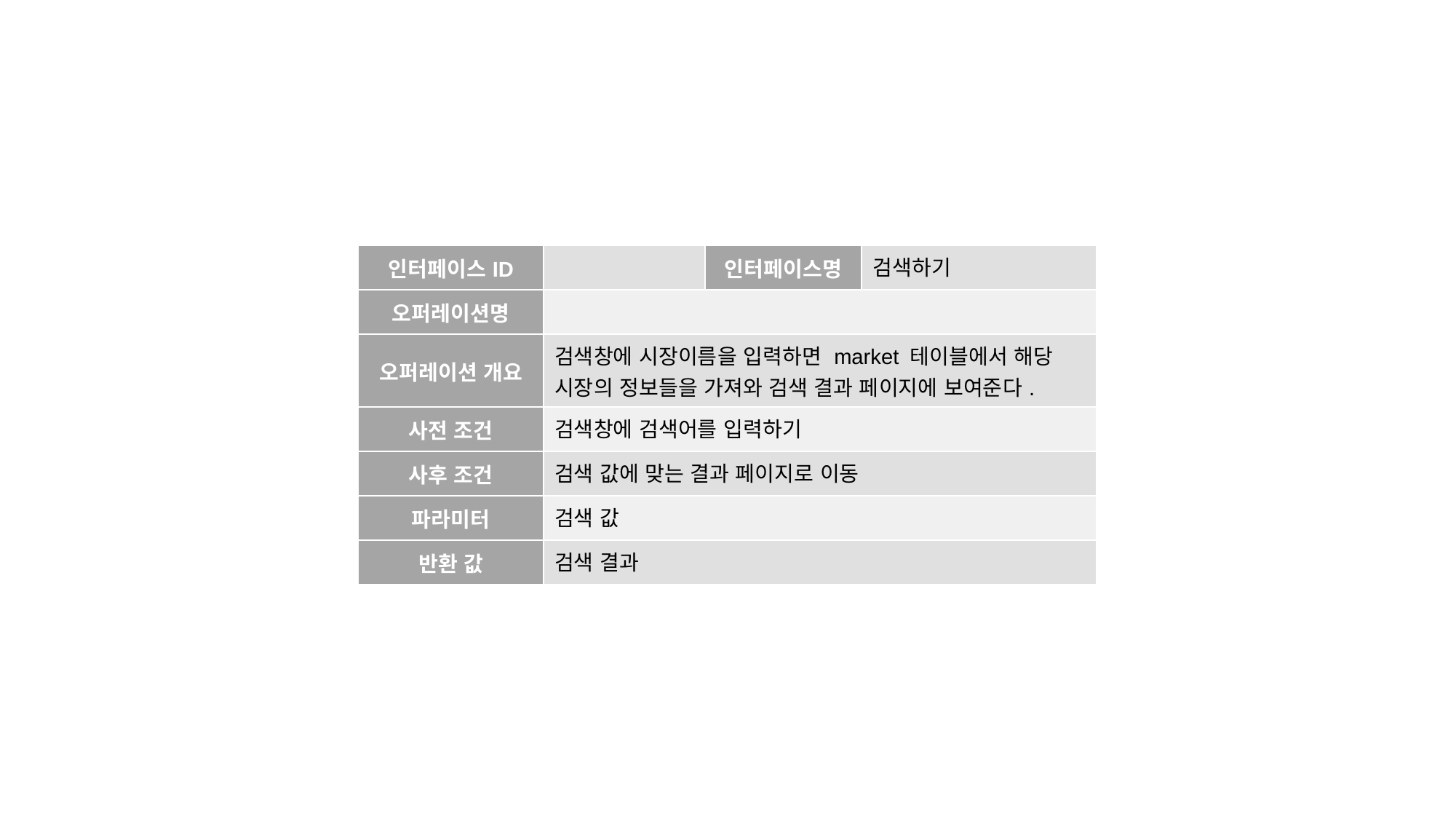

| 인터페이스ID |  | 인터페이스명 | 검색하기 |
| --- | --- | --- | --- |
| 오퍼레이션명 |  |  |  |
| 오퍼레이션 개요 | 검색창에 시장이름을 입력하면 market 테이블에서 해당 시장의 정보들을 가져와 검색 결과 페이지에 보여준다. |  |  |
| 사전 조건 | 검색창에 검색어를 입력하기 |  |  |
| 사후 조건 | 검색 값에 맞는 결과 페이지로 이동 |  |  |
| 파라미터 | 검색 값 |  |  |
| 반환 값 | 검색 결과 |  |  |